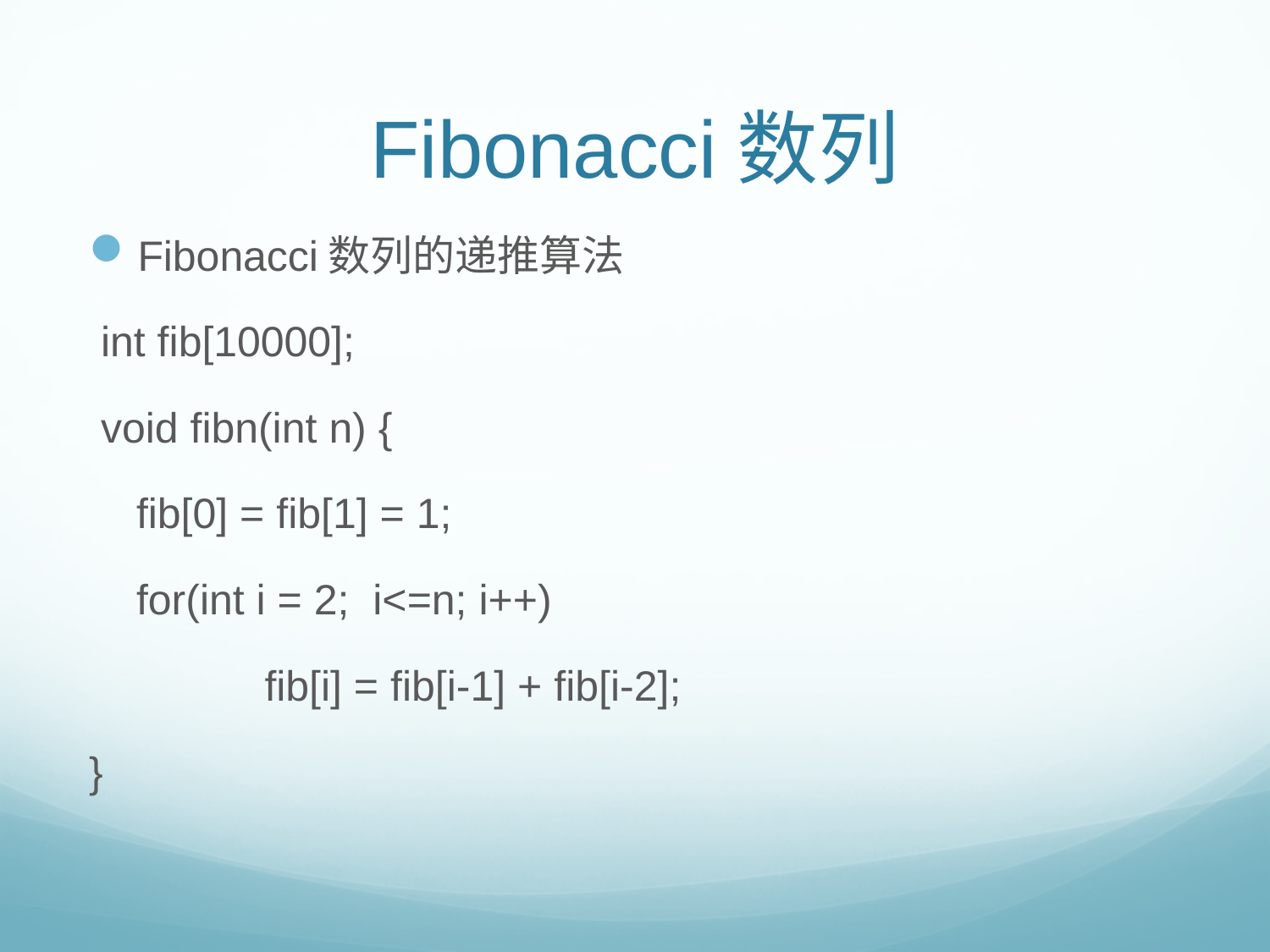

# Fibonacci数列
Fibonacci数列的递推算法
 int fib[10000];
 void fibn(int n) {
    fib[0] = fib[1] = 1;
    for(int i = 2;  i<=n; i++)
		fib[i] = fib[i-1] + fib[i-2];
}